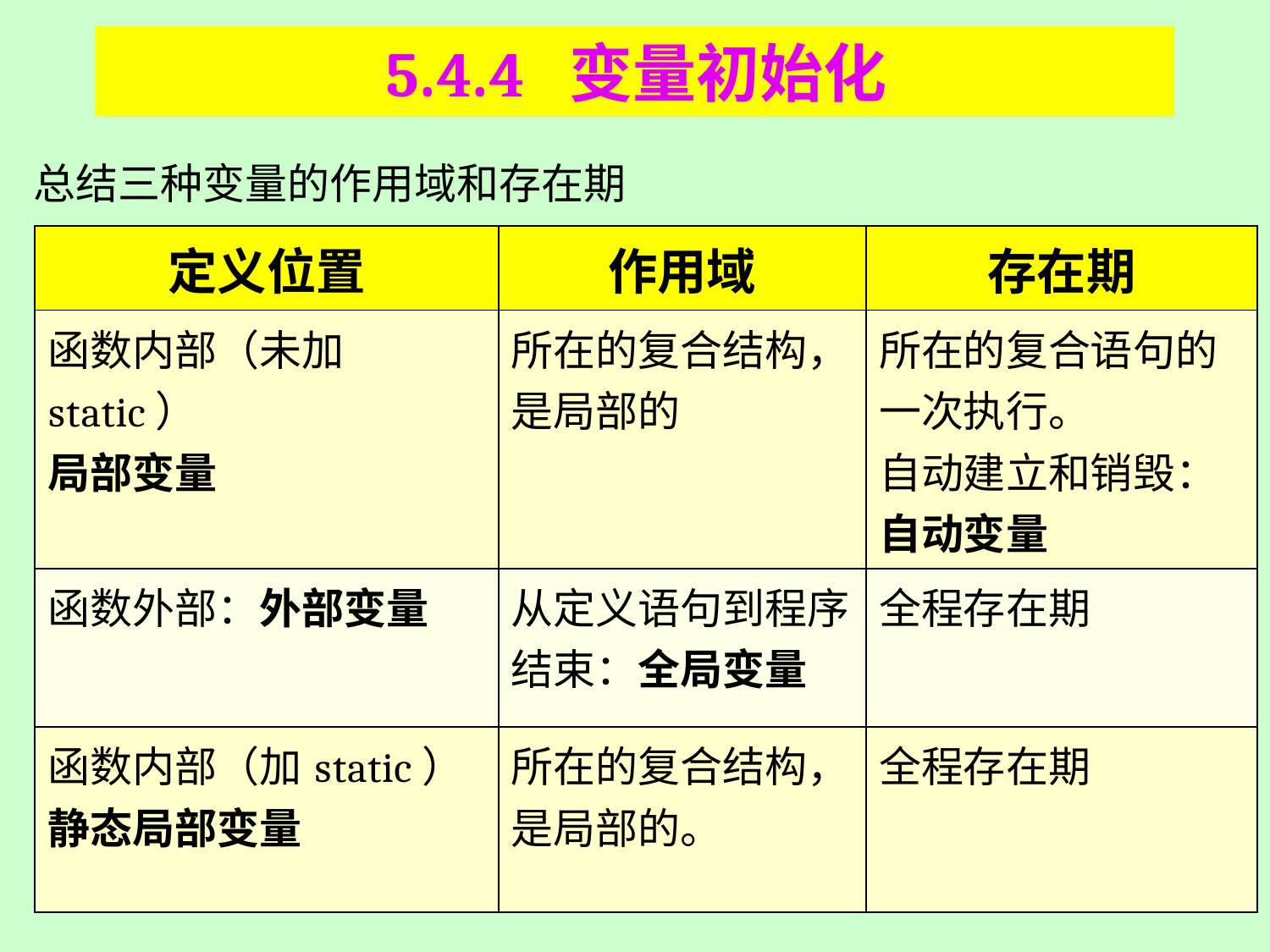

# 5.4.4  变量初始化
总结三种变量的作用域和存在期
| 定义位置 | 作用域 | 存在期 |
| --- | --- | --- |
| 函数内部（未加static） 局部变量 | 所在的复合结构，是局部的 | 所在的复合语句的一次执行。 自动建立和销毁：自动变量 |
| 函数外部：外部变量 | 从定义语句到程序结束：全局变量 | 全程存在期 |
| 函数内部（加static） 静态局部变量 | 所在的复合结构，是局部的。 | 全程存在期 |
22